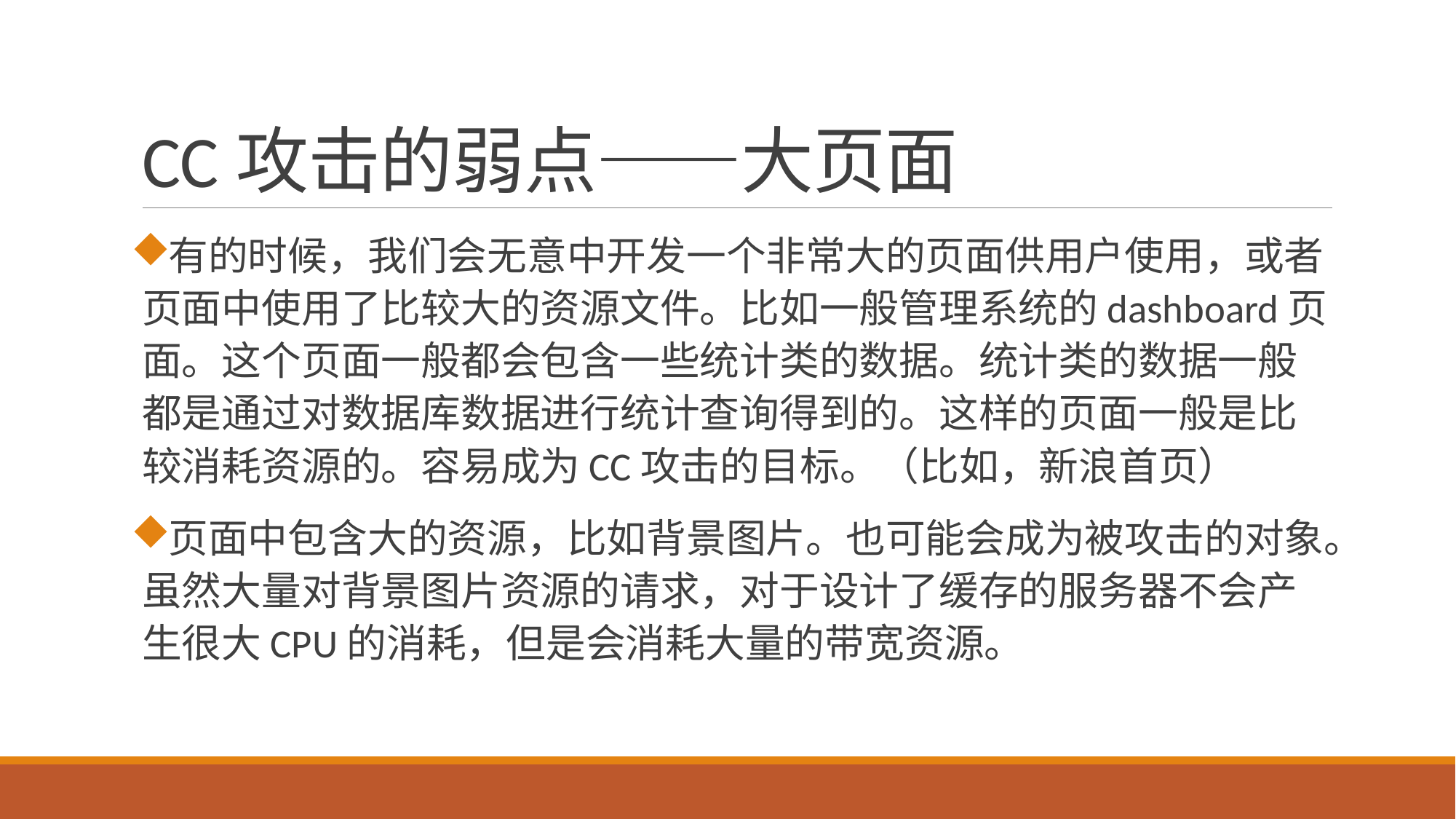

# CC攻击的弱点——大页面
有的时候，我们会无意中开发一个非常大的页面供用户使用，或者页面中使用了比较大的资源文件。比如一般管理系统的dashboard页面。这个页面一般都会包含一些统计类的数据。统计类的数据一般都是通过对数据库数据进行统计查询得到的。这样的页面一般是比较消耗资源的。容易成为CC攻击的目标。（比如，新浪首页）
页面中包含大的资源，比如背景图片。也可能会成为被攻击的对象。虽然大量对背景图片资源的请求，对于设计了缓存的服务器不会产生很大CPU的消耗，但是会消耗大量的带宽资源。